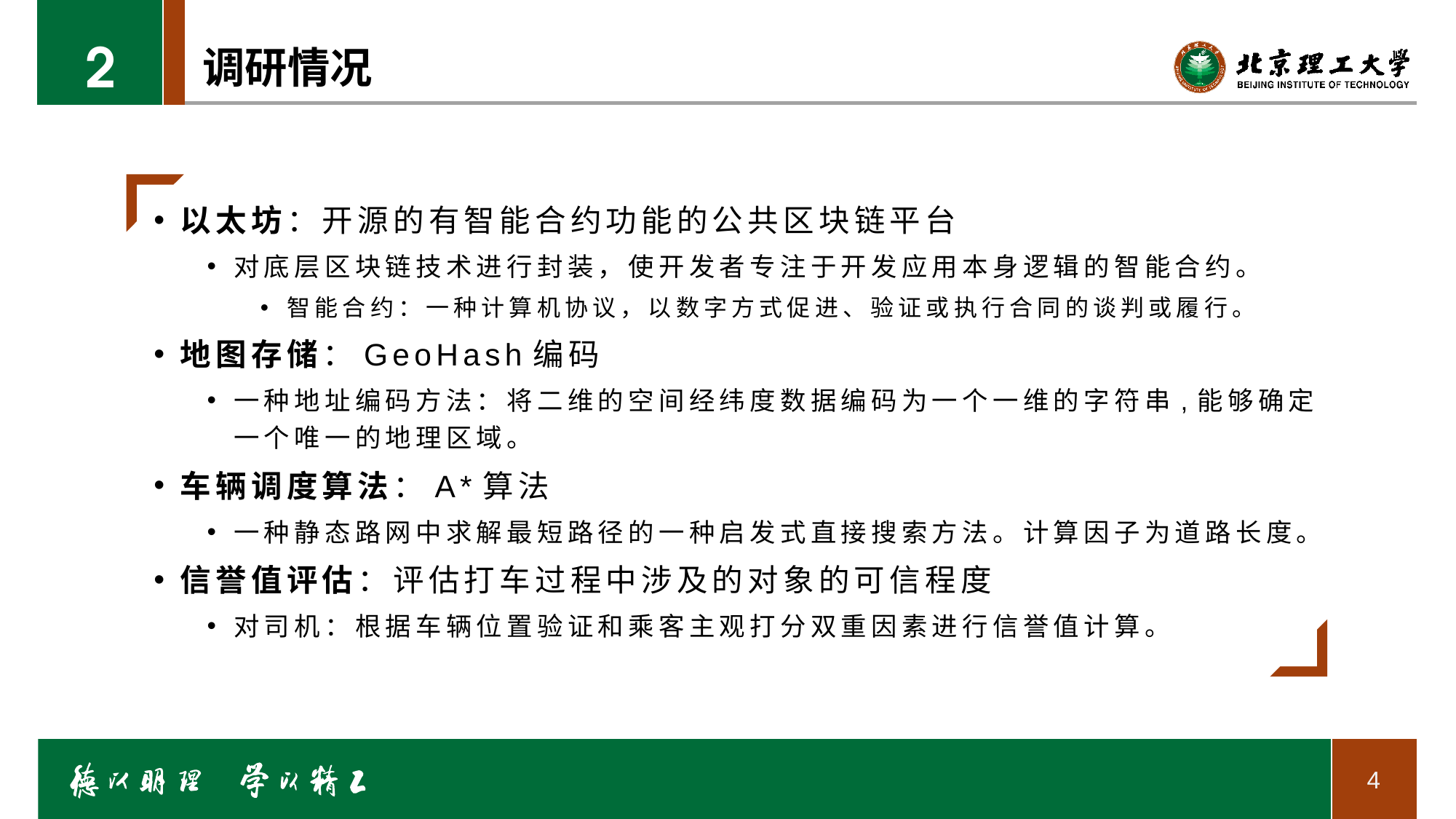

2
# 调研情况

以太坊：开源的有智能合约功能的公共区块链平台
对底层区块链技术进行封装，使开发者专注于开发应用本身逻辑的智能合约。
智能合约：一种计算机协议，以数字方式促进、验证或执行合同的谈判或履行。
地图存储：GeoHash编码
一种地址编码方法：将二维的空间经纬度数据编码为一个一维的字符串,能够确定一个唯一的地理区域。
车辆调度算法：A*算法
一种静态路网中求解最短路径的一种启发式直接搜索方法。计算因子为道路长度。
信誉值评估：评估打车过程中涉及的对象的可信程度
对司机：根据车辆位置验证和乘客主观打分双重因素进行信誉值计算。